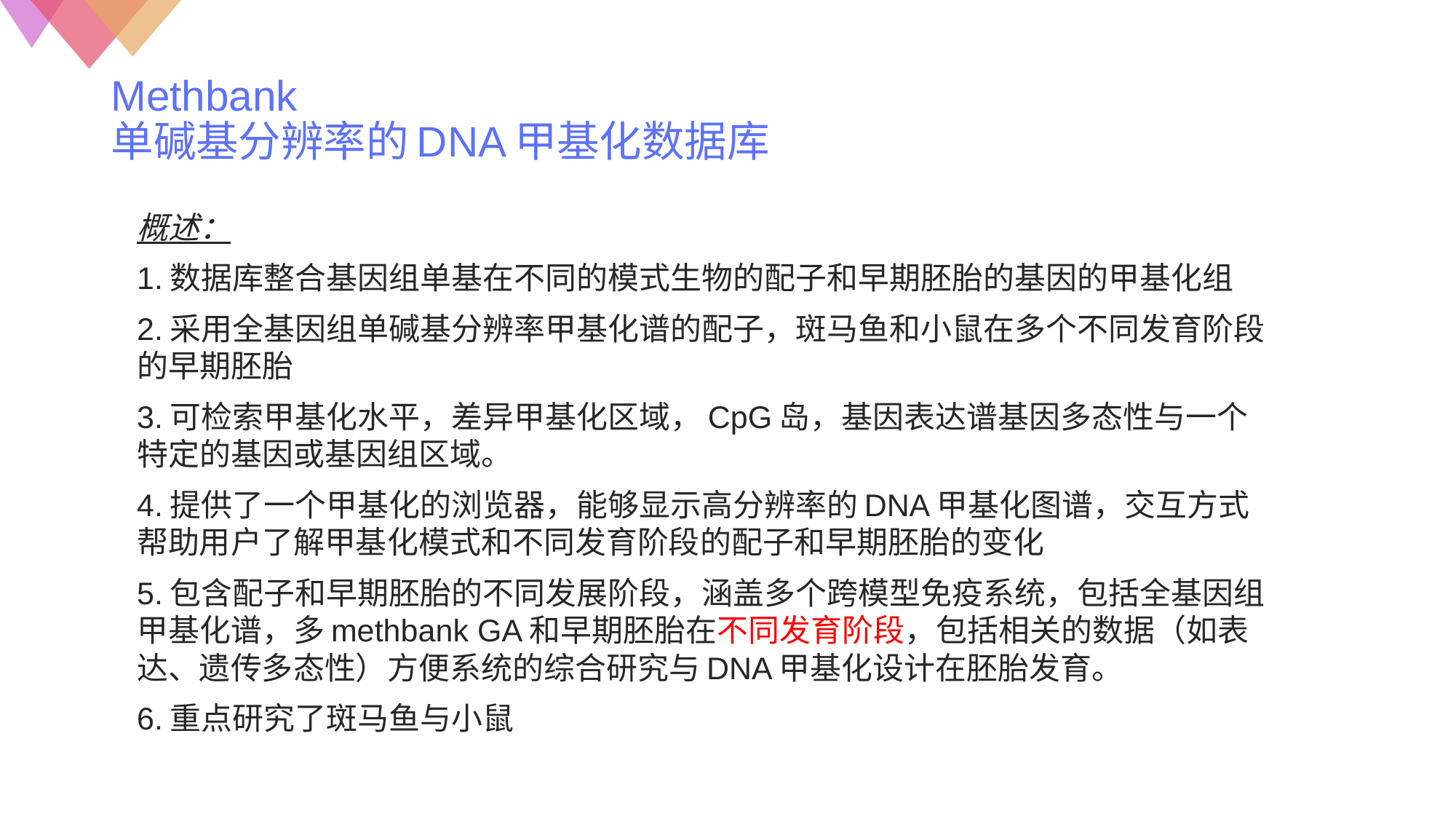

# Methbank 单碱基分辨率的DNA甲基化数据库
概述：
1.数据库整合基因组单基在不同的模式生物的配子和早期胚胎的基因的甲基化组
2.采用全基因组单碱基分辨率甲基化谱的配子，斑马鱼和小鼠在多个不同发育阶段的早期胚胎
3.可检索甲基化水平，差异甲基化区域，CpG岛，基因表达谱基因多态性与一个特定的基因或基因组区域。
4.提供了一个甲基化的浏览器，能够显示高分辨率的DNA甲基化图谱，交互方式帮助用户了解甲基化模式和不同发育阶段的配子和早期胚胎的变化
5.包含配子和早期胚胎的不同发展阶段，涵盖多个跨模型免疫系统，包括全基因组甲基化谱，多methbank GA和早期胚胎在不同发育阶段，包括相关的数据（如表达、遗传多态性）方便系统的综合研究与DNA甲基化设计在胚胎发育。
6.重点研究了斑马鱼与小鼠